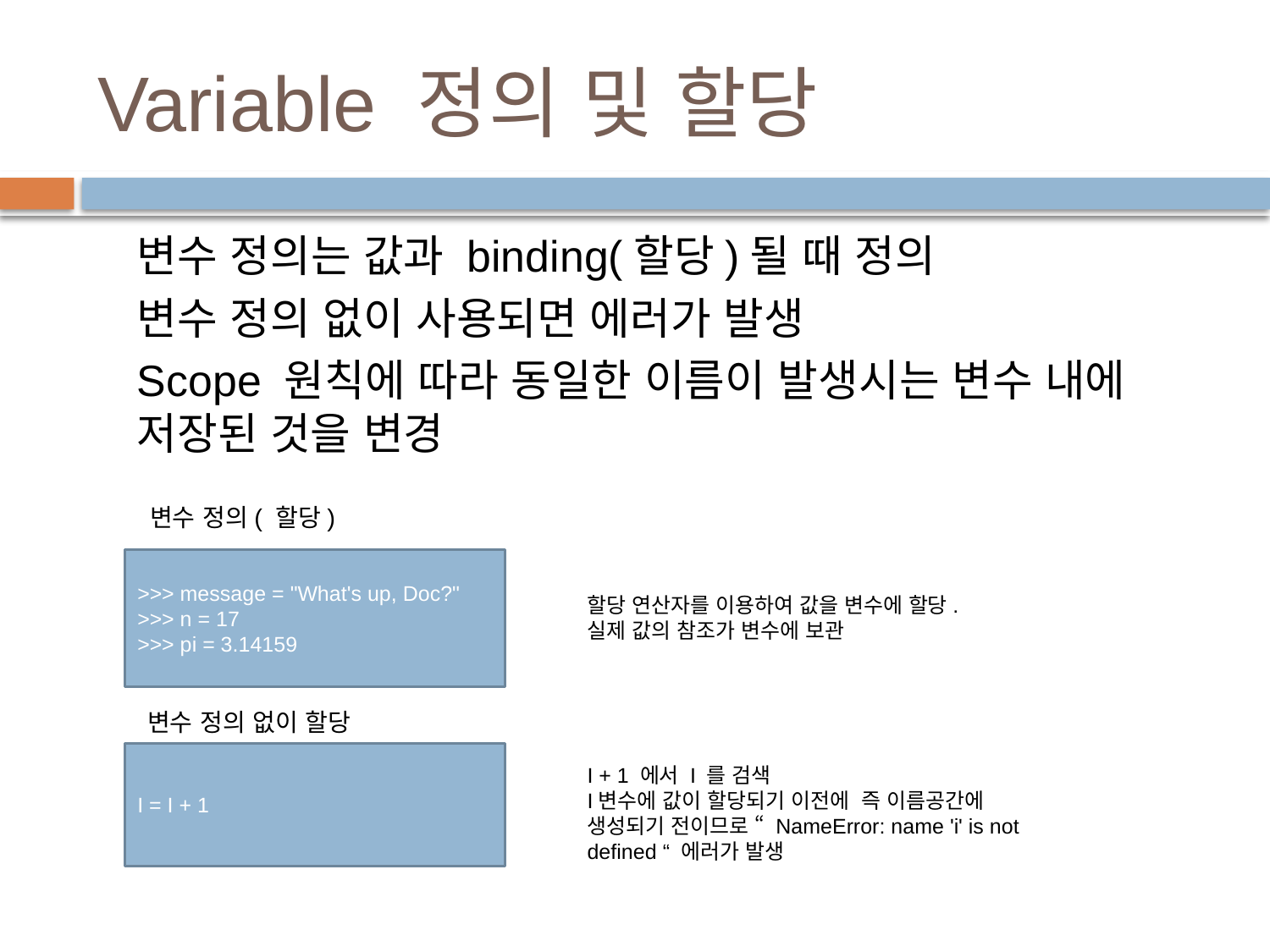

# Variable 정의 및 할당
변수 정의는 값과 binding(할당)될 때 정의
변수 정의 없이 사용되면 에러가 발생
Scope 원칙에 따라 동일한 이름이 발생시는 변수 내에 저장된 것을 변경
변수 정의( 할당)
>>> message = "What's up, Doc?"
>>> n = 17
>>> pi = 3.14159
할당 연산자를 이용하여 값을 변수에 할당.
실제 값의 참조가 변수에 보관
변수 정의 없이 할당
I = I + 1
I + 1 에서 I 를 검색
I변수에 값이 할당되기 이전에  즉 이름공간에 생성되기 전이므로 “ NameError: name 'i' is not defined “ 에러가 발생